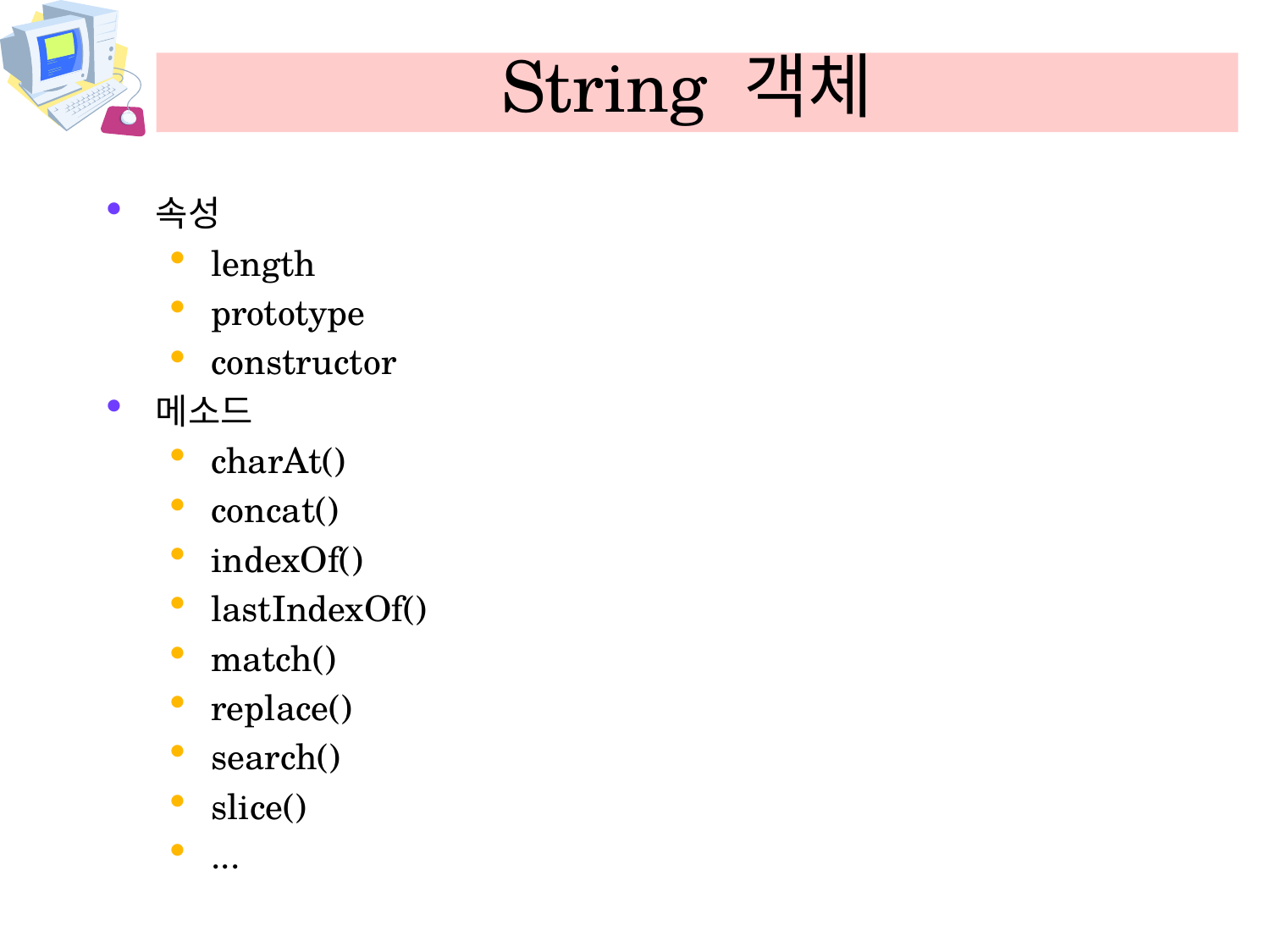

# String 객체
속성
length
prototype
constructor
메소드
charAt()
concat()
indexOf()
lastIndexOf()
match()
replace()
search()
slice()
...